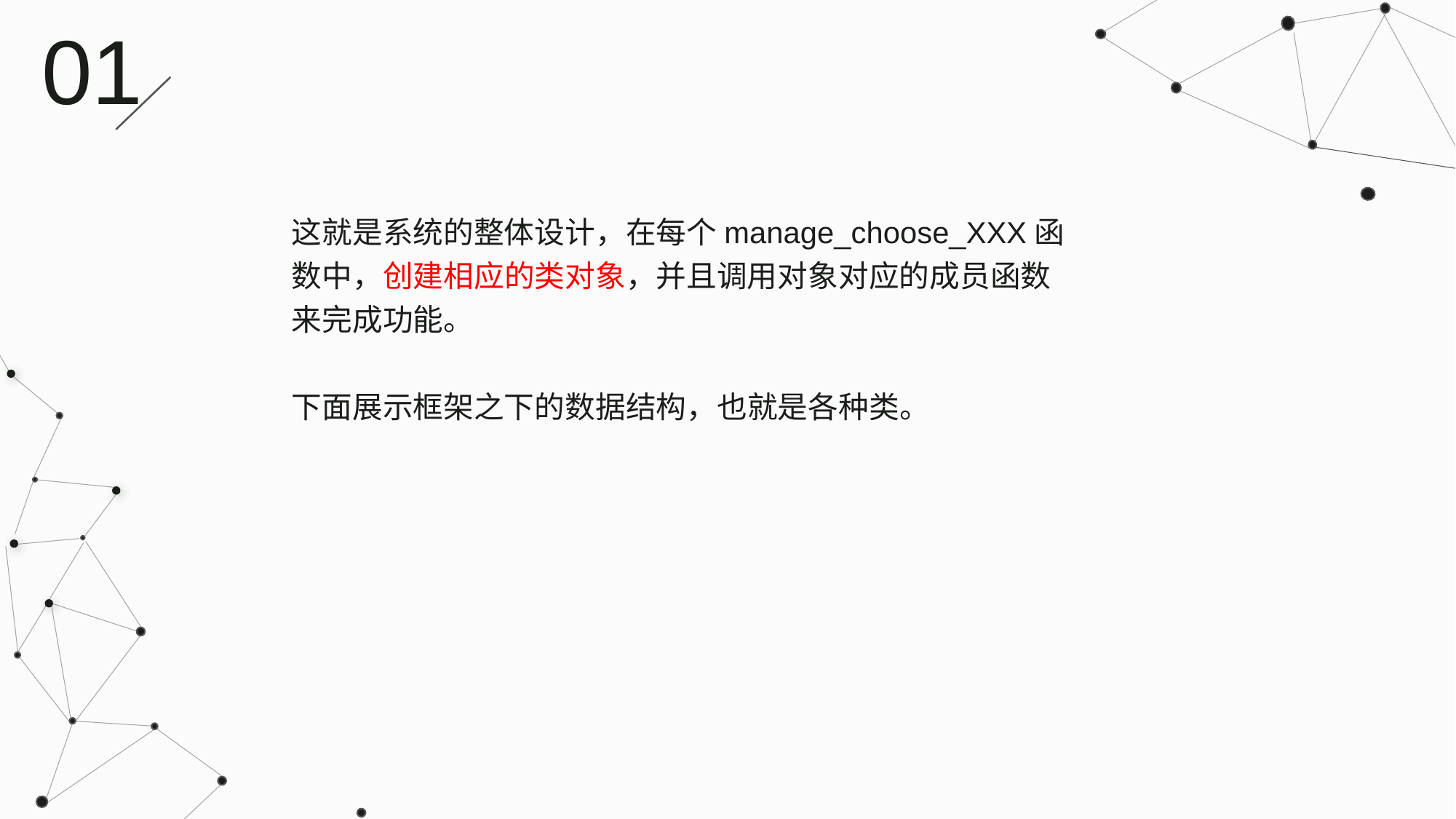

01

这就是系统的整体设计，在每个manage_choose_XXX函数中，创建相应的类对象，并且调用对象对应的成员函数来完成功能。

下面展示框架之下的数据结构，也就是各种类。